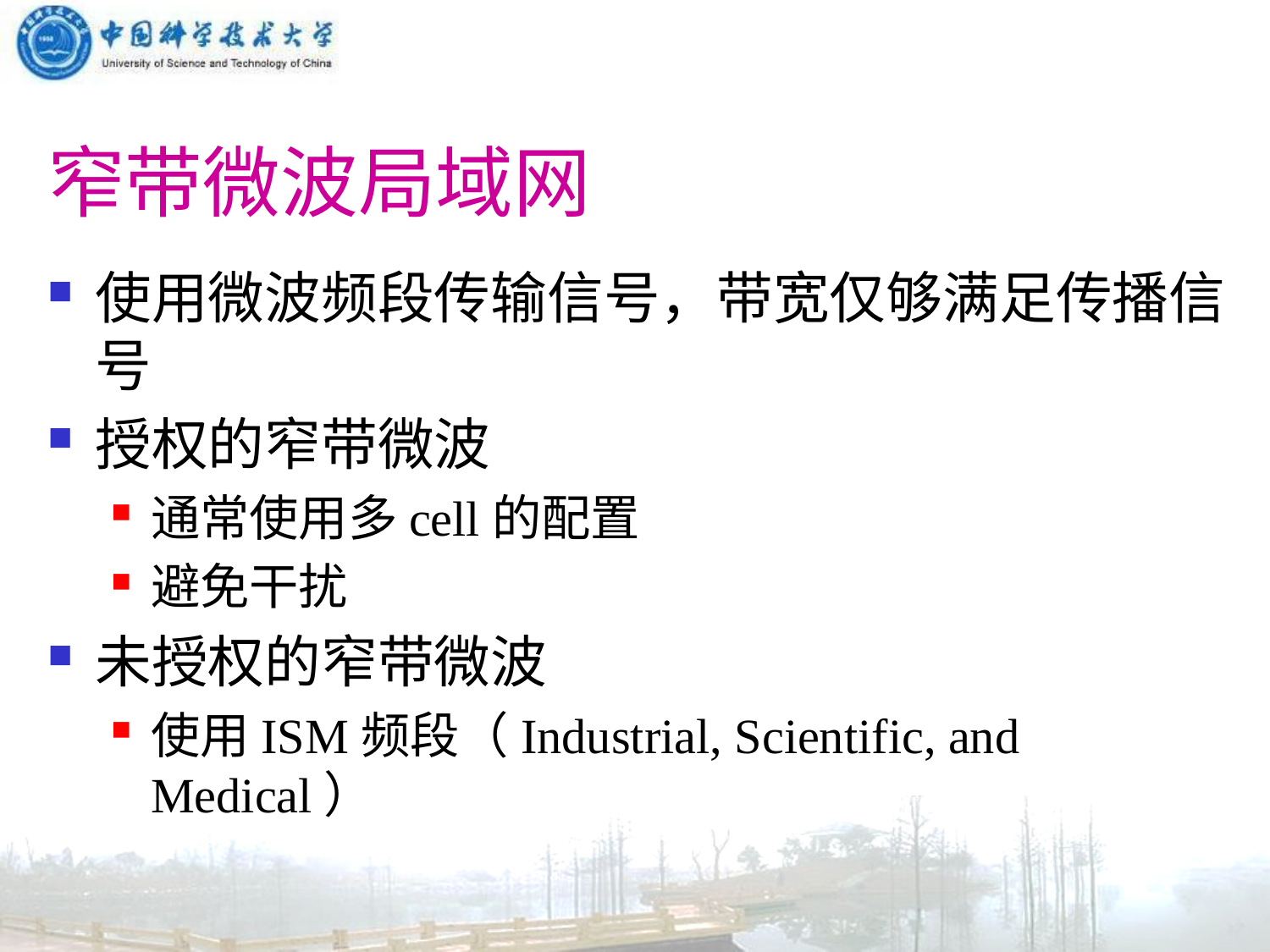

# 窄带微波局域网
使用微波频段传输信号，带宽仅够满足传播信号
授权的窄带微波
通常使用多cell的配置
避免干扰
未授权的窄带微波
使用ISM频段（Industrial, Scientific, and Medical）
19